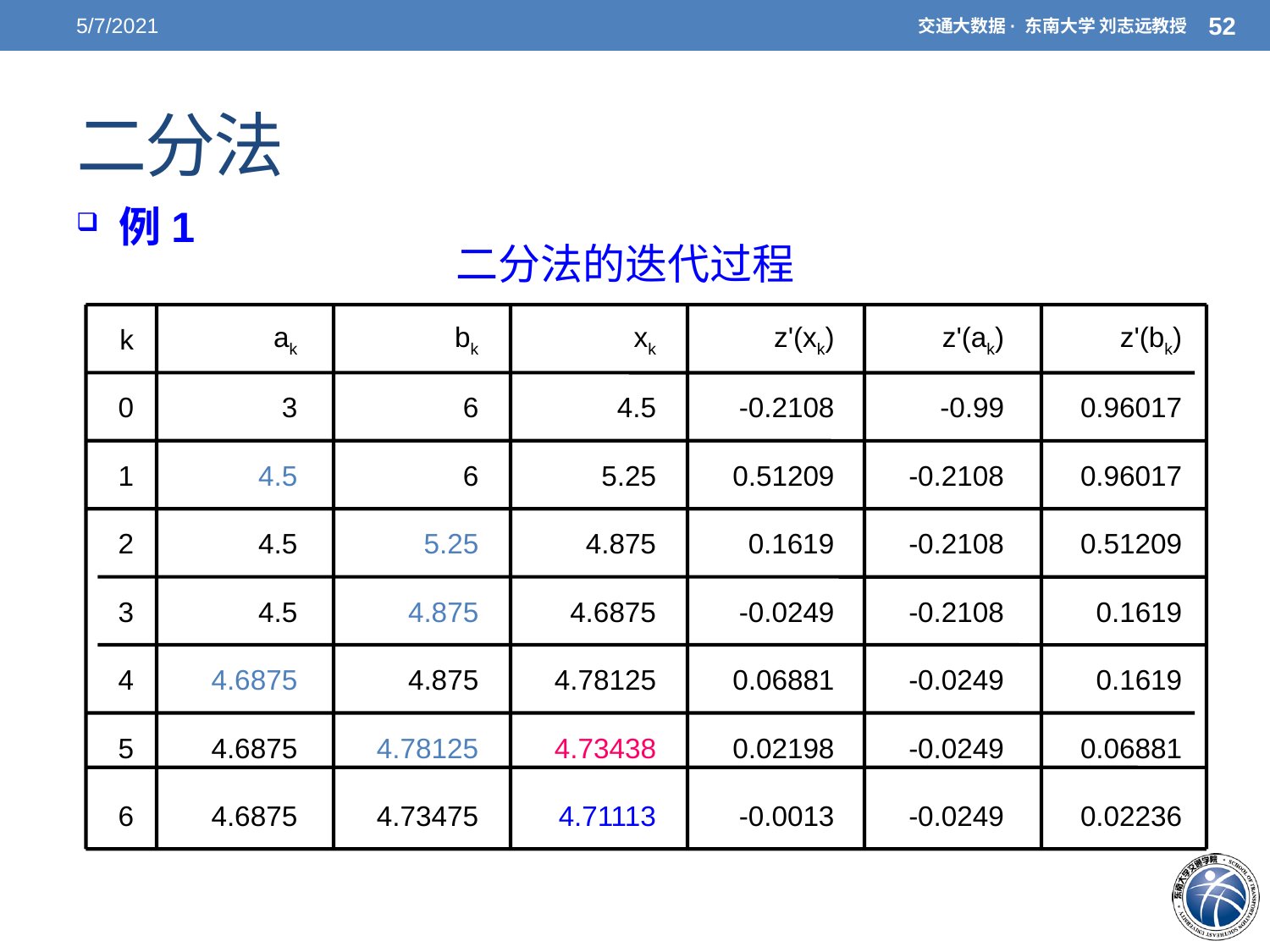

5/7/2021
52
交通大数据· 东南大学 刘志远教授
# 二分法
 例1

二分法的迭代过程
k

ak

bk

xk

z'(xk)

z'(ak)

z'(bk)

0

3
6
4.5
-0.2108
-0.99
0.96017
1

4.5
6
5.25
0.51209
-0.2108
0.96017
2

4.5
5.25
4.875
0.1619
-0.2108
0.51209
3

4.5
4.875
4.6875
-0.0249
-0.2108
0.1619
4

4.6875
4.875
4.78125
0.06881
-0.0249
0.1619
5

4.6875
4.78125
4.73438
0.02198
-0.0249
0.06881

6
4.6875
4.73475
4.71113
-0.0013
-0.0249
0.02236